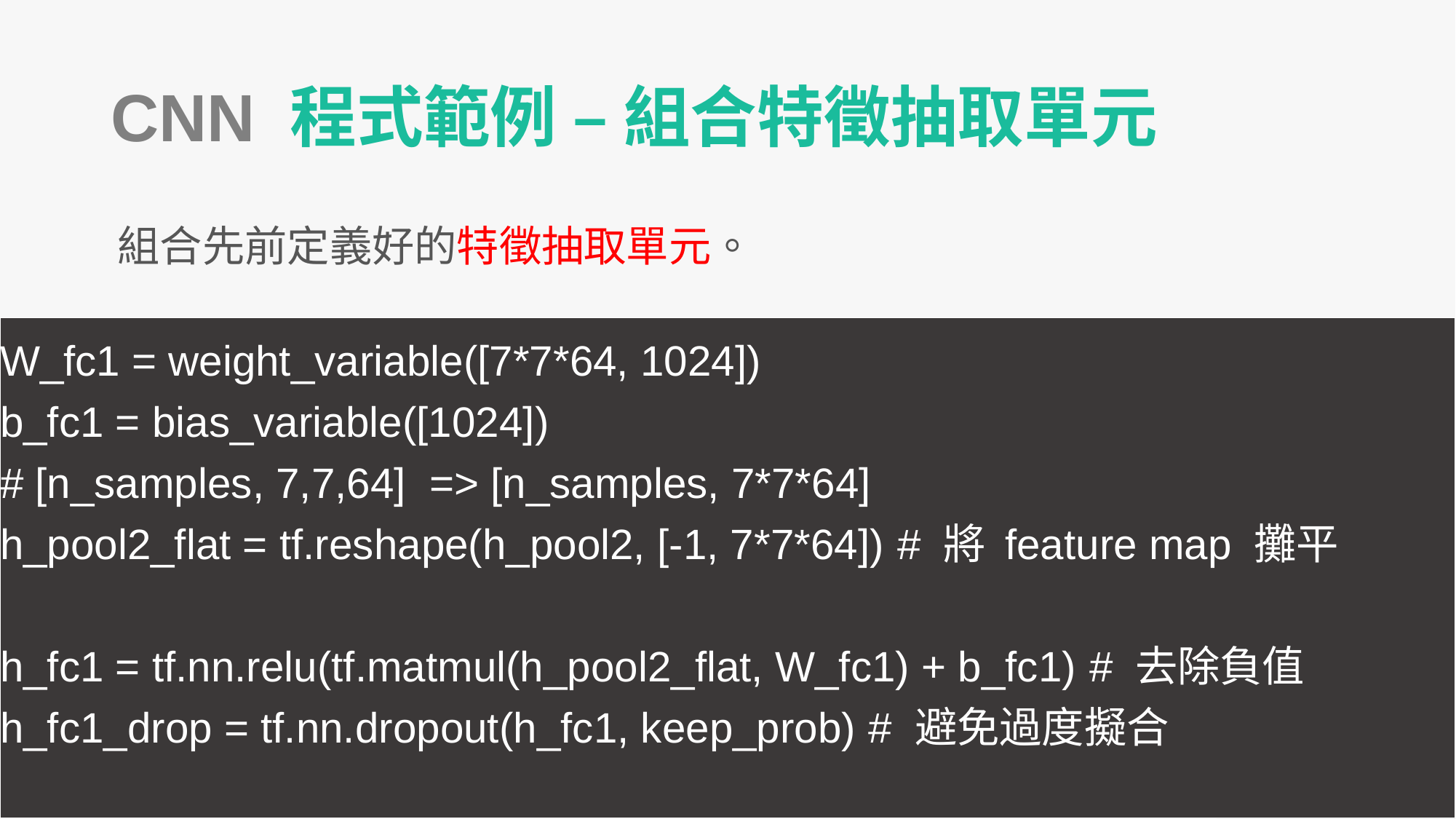

CNN 程式範例 – 組合特徵抽取單元
組合先前定義好的特徵抽取單元。
W_fc1 = weight_variable([7*7*64, 1024])
b_fc1 = bias_variable([1024])
# [n_samples, 7,7,64]  => [n_samples, 7*7*64]
h_pool2_flat = tf.reshape(h_pool2, [-1, 7*7*64]) # 將 feature map 攤平

h_fc1 = tf.nn.relu(tf.matmul(h_pool2_flat, W_fc1) + b_fc1) # 去除負值
h_fc1_drop = tf.nn.dropout(h_fc1, keep_prob) # 避免過度擬合